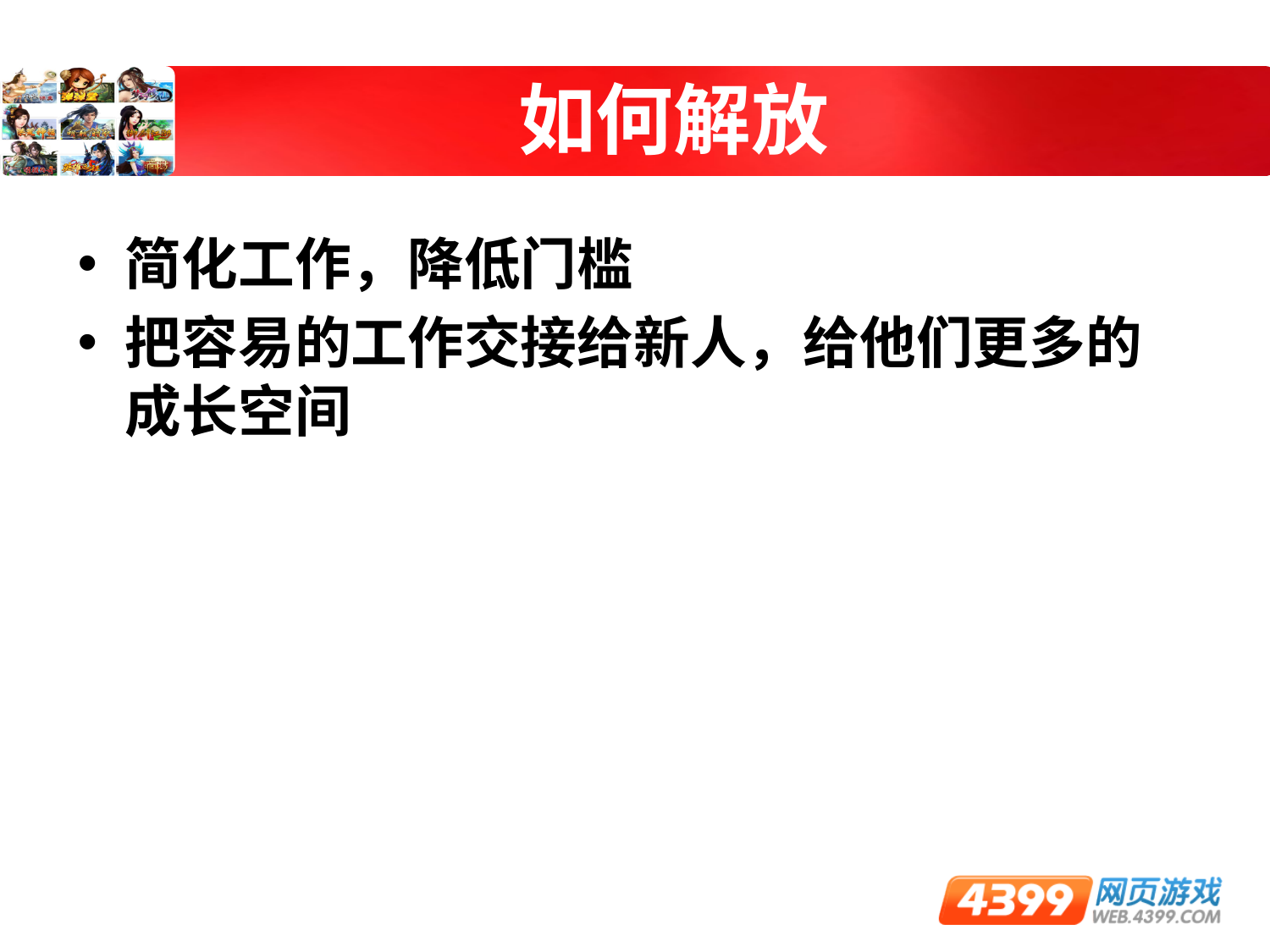

# 如何解放
简化工作，降低门槛
把容易的工作交接给新人，给他们更多的成长空间